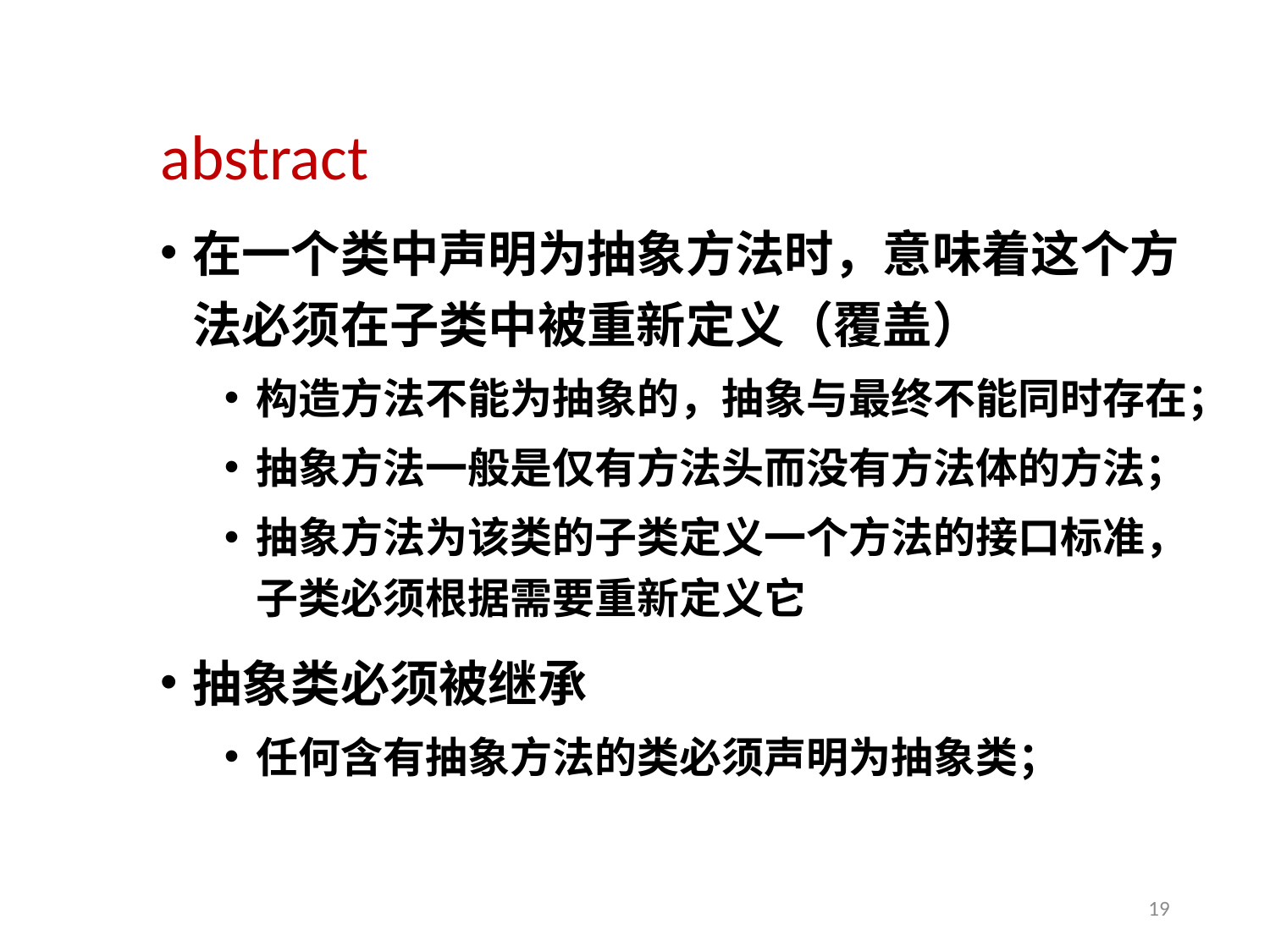

abstract
在一个类中声明为抽象方法时，意味着这个方法必须在子类中被重新定义（覆盖）
构造方法不能为抽象的，抽象与最终不能同时存在；
抽象方法一般是仅有方法头而没有方法体的方法；
抽象方法为该类的子类定义一个方法的接口标准，子类必须根据需要重新定义它
抽象类必须被继承
任何含有抽象方法的类必须声明为抽象类；

19